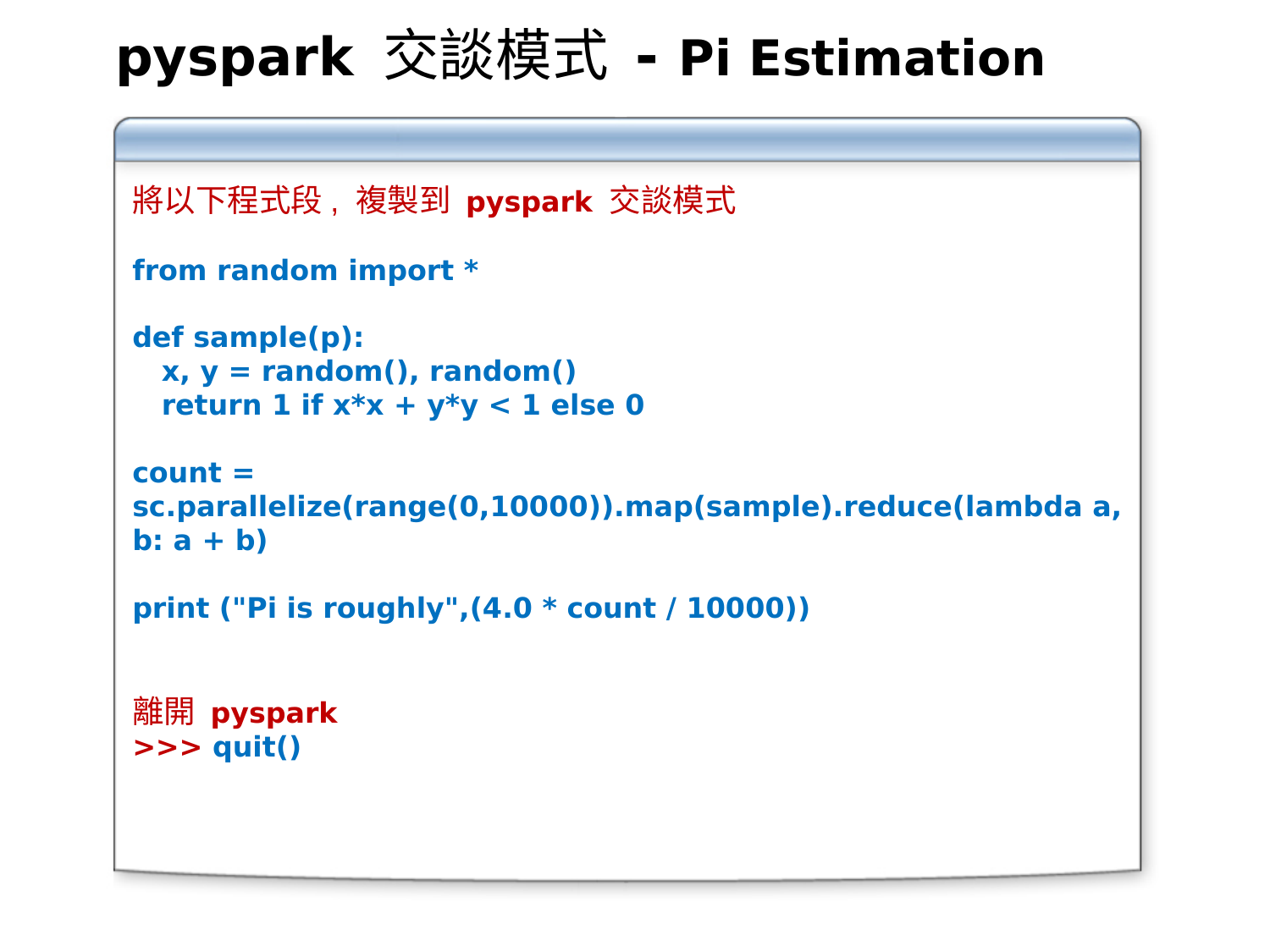

pyspark 交談模式 - Pi Estimation
將以下程式段, 複製到 pyspark 交談模式

from random import *

def sample(p):
   x, y = random(), random()
   return 1 if x*x + y*y < 1 else 0

count = sc.parallelize(range(0,10000)).map(sample).reduce(lambda a, b: a + b)

print ("Pi is roughly",(4.0 * count / 10000))

離開 pyspark
>>> quit()